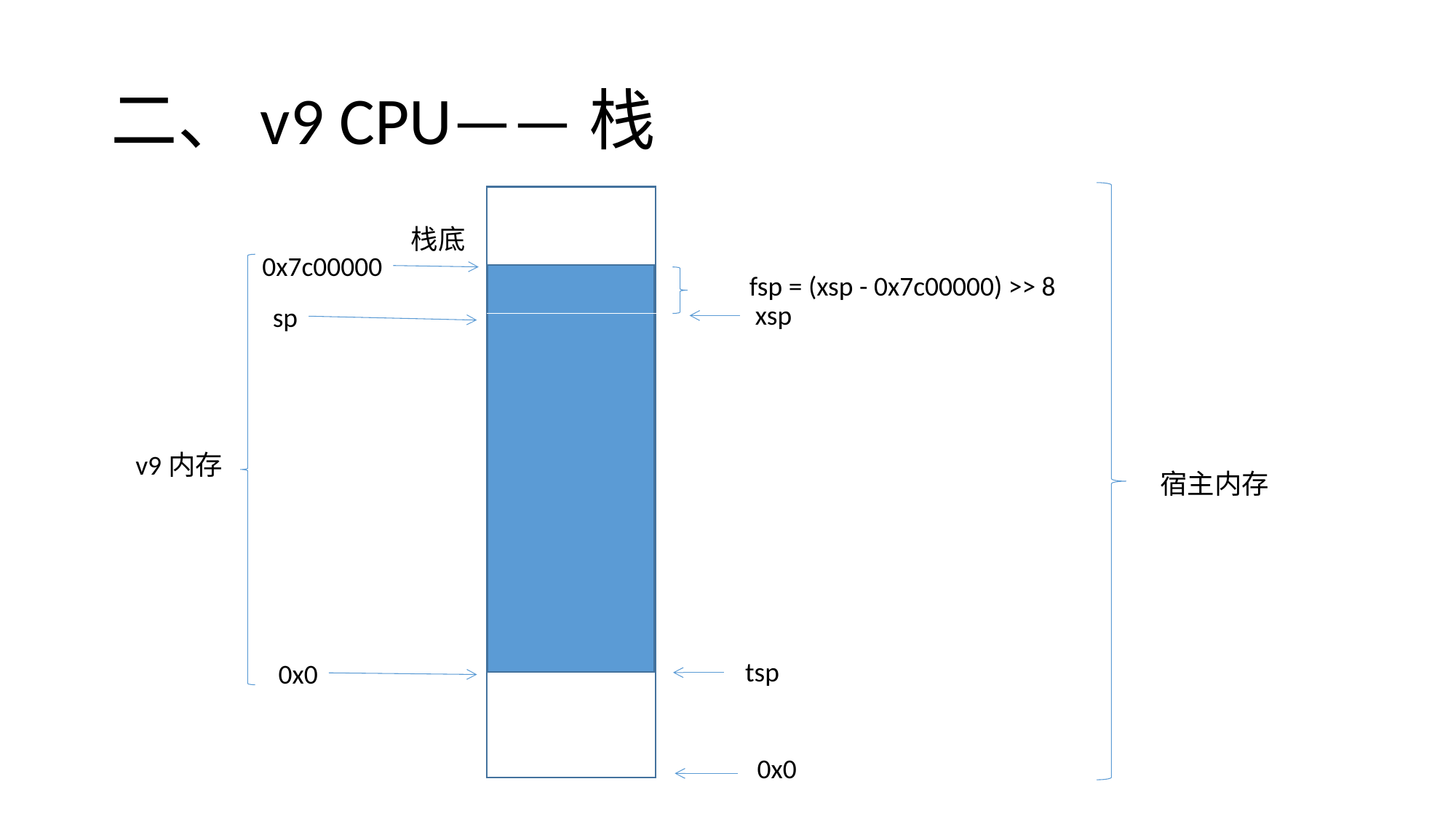

# 二、v9 CPU——栈

栈底
0x7c00000

fsp = (xsp - 0x7c00000) >> 8

xsp
sp
v9内存
宿主内存
tsp
0x0
0x0